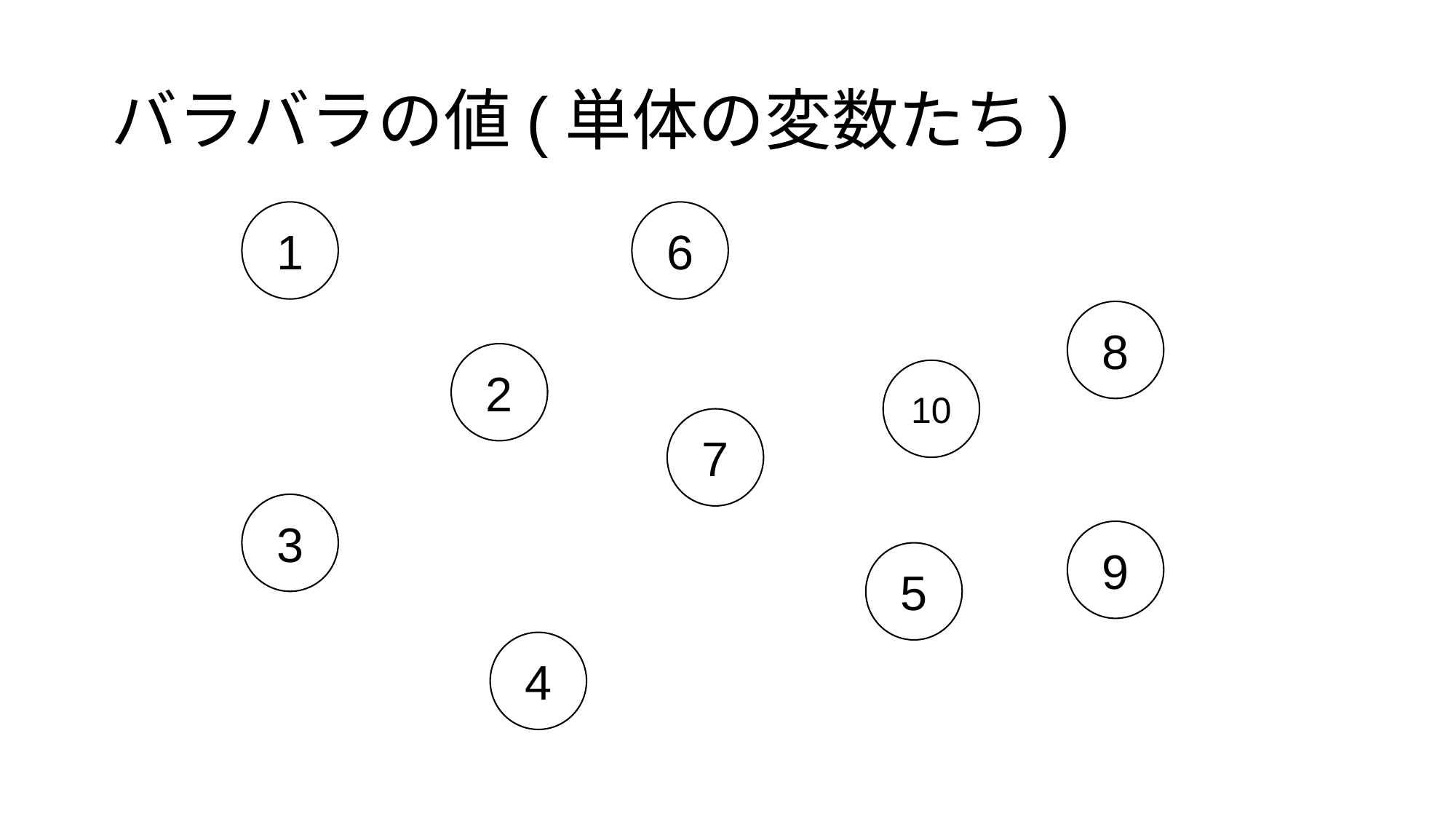

# バラバラの値(単体の変数たち)
1
6
8
2
10
7
3
9
5
4